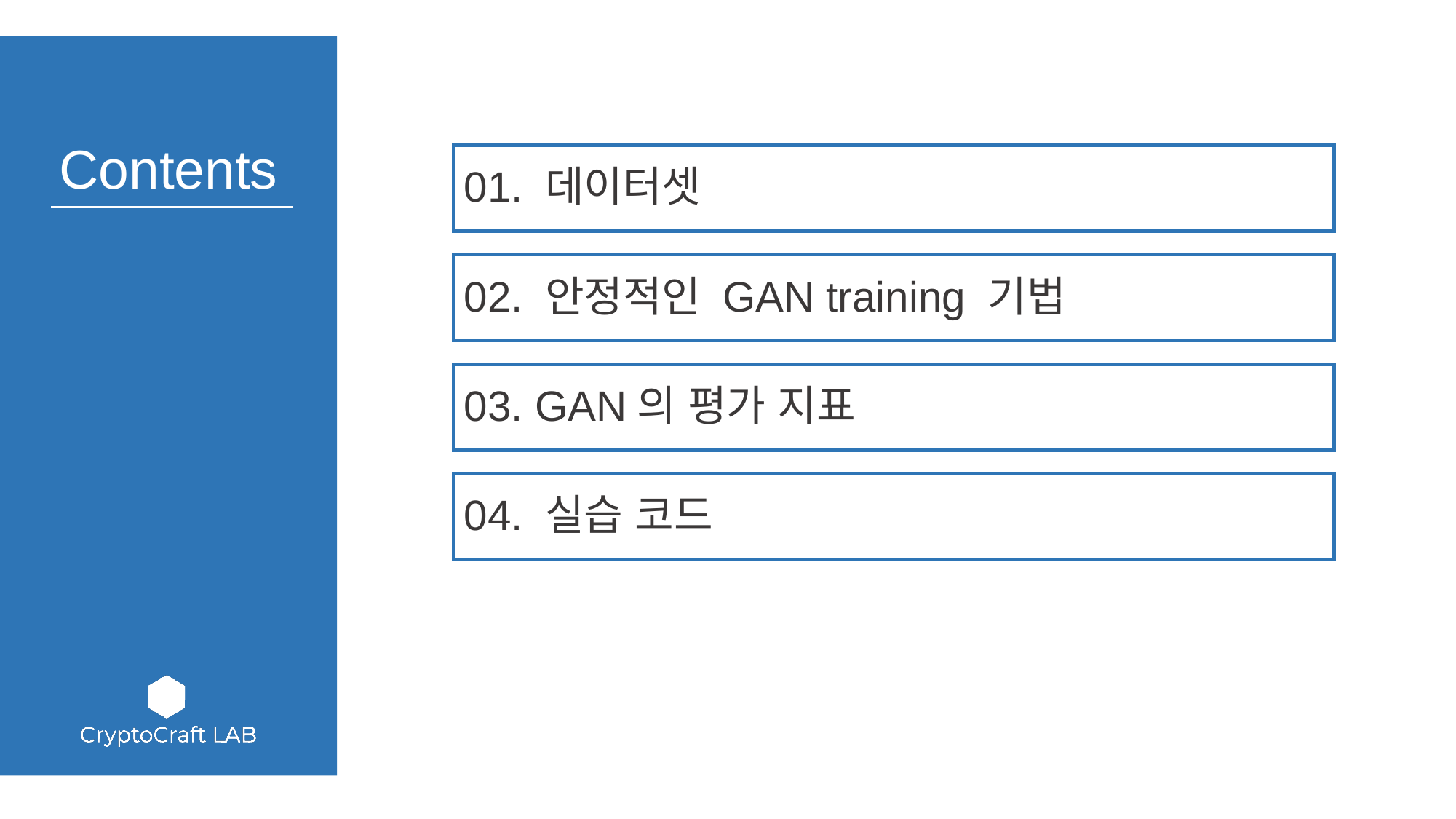

01. 데이터셋
02. 안정적인 GAN training 기법
03. GAN의 평가 지표
04. 실습 코드

05. 결과